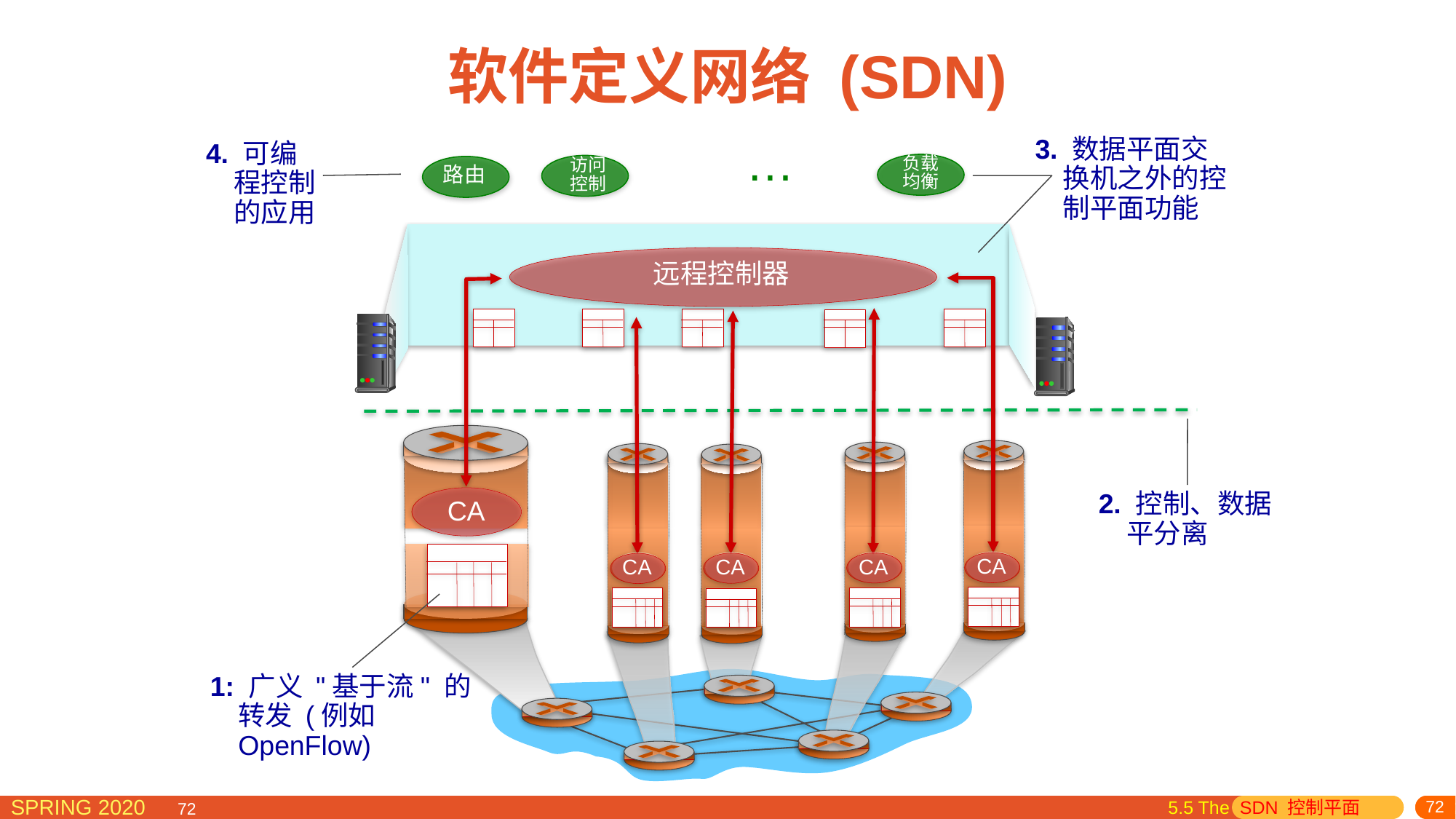

# 软件定义网络 (SDN)
…
3. 数据平面交换机之外的控制平面功能
4. 可编程控制的应用
负载
均衡
访问
控制

路由

远程控制器

CA
CA

CA

CA

CA

control
plane
data
plane

2. 控制、数据平分离
1: 广义 "基于流" 的转发 (例如 OpenFlow)
5.5 The  SDN 控制平面